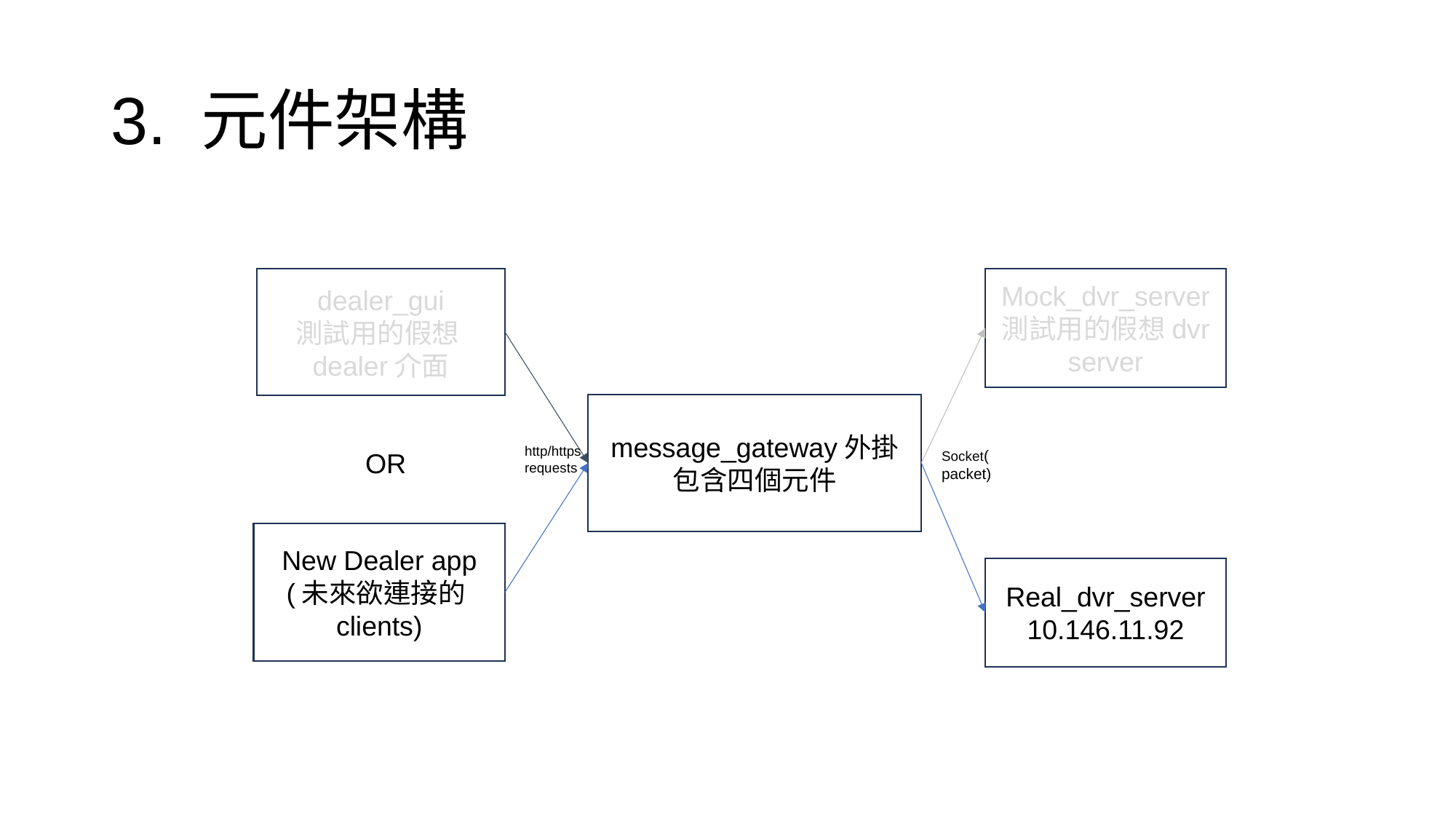

# 3. 元件架構
dealer_gui
測試用的假想dealer介面
Mock_dvr_server
測試用的假想dvr server
message_gateway外掛
包含四個元件
http/https  requests
OR
Socket(packet)
New Dealer app
(未來欲連接的clients)
Real_dvr_server
10.146.11.92